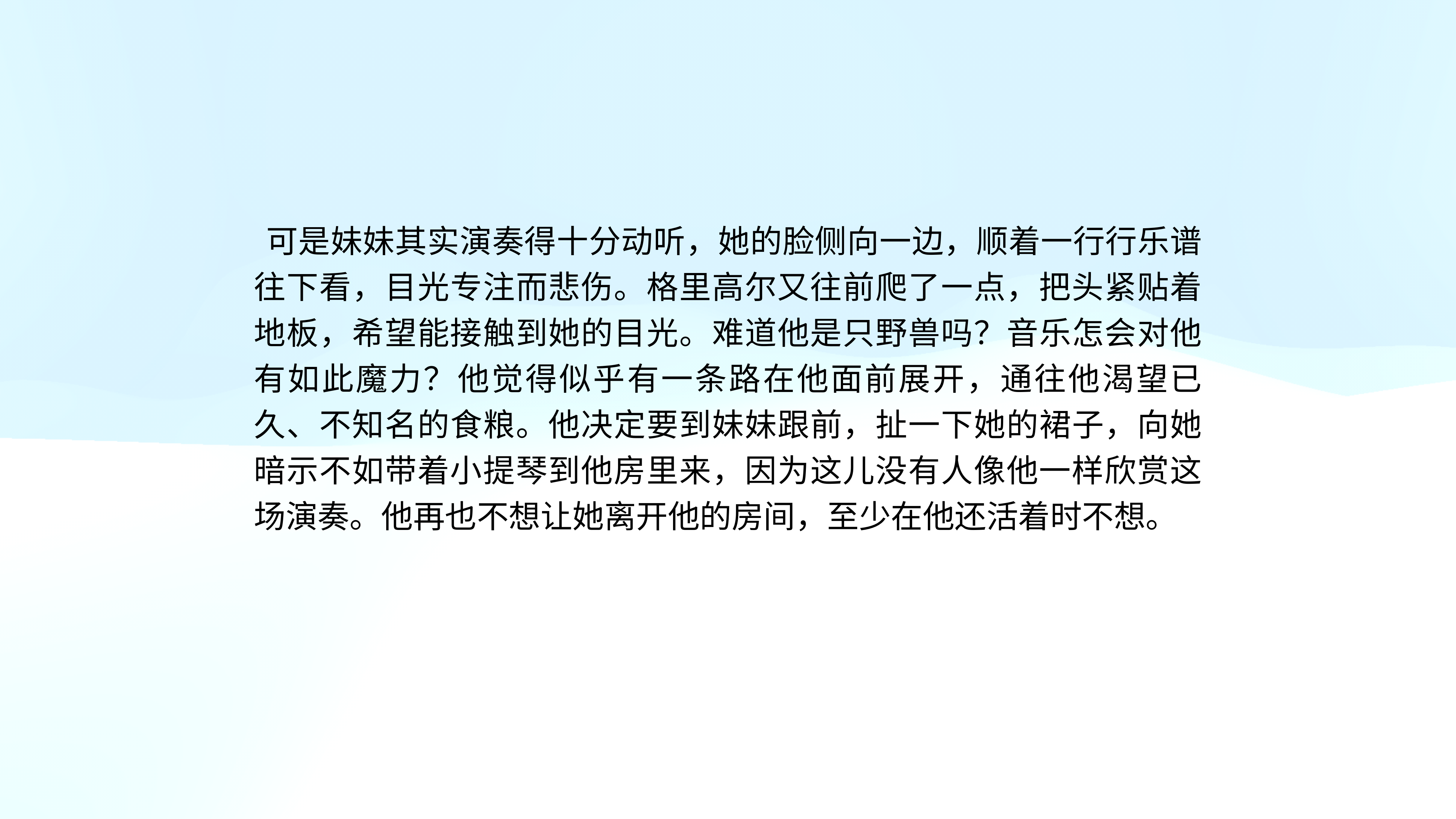

可是妹妹其实演奏得十分动听，她的脸侧向一边，顺着一行行乐谱往下看，目光专注而悲伤。格里高尔又往前爬了一点，把头紧贴着地板，希望能接触到她的目光。难道他是只野兽吗？音乐怎会对他有如此魔力？他觉得似乎有一条路在他面前展开，通往他渴望已久、不知名的食粮。他决定要到妹妹跟前，扯一下她的裙子，向她暗示不如带着小提琴到他房里来，因为这儿没有人像他一样欣赏这场演奏。他再也不想让她离开他的房间，至少在他还活着时不想。